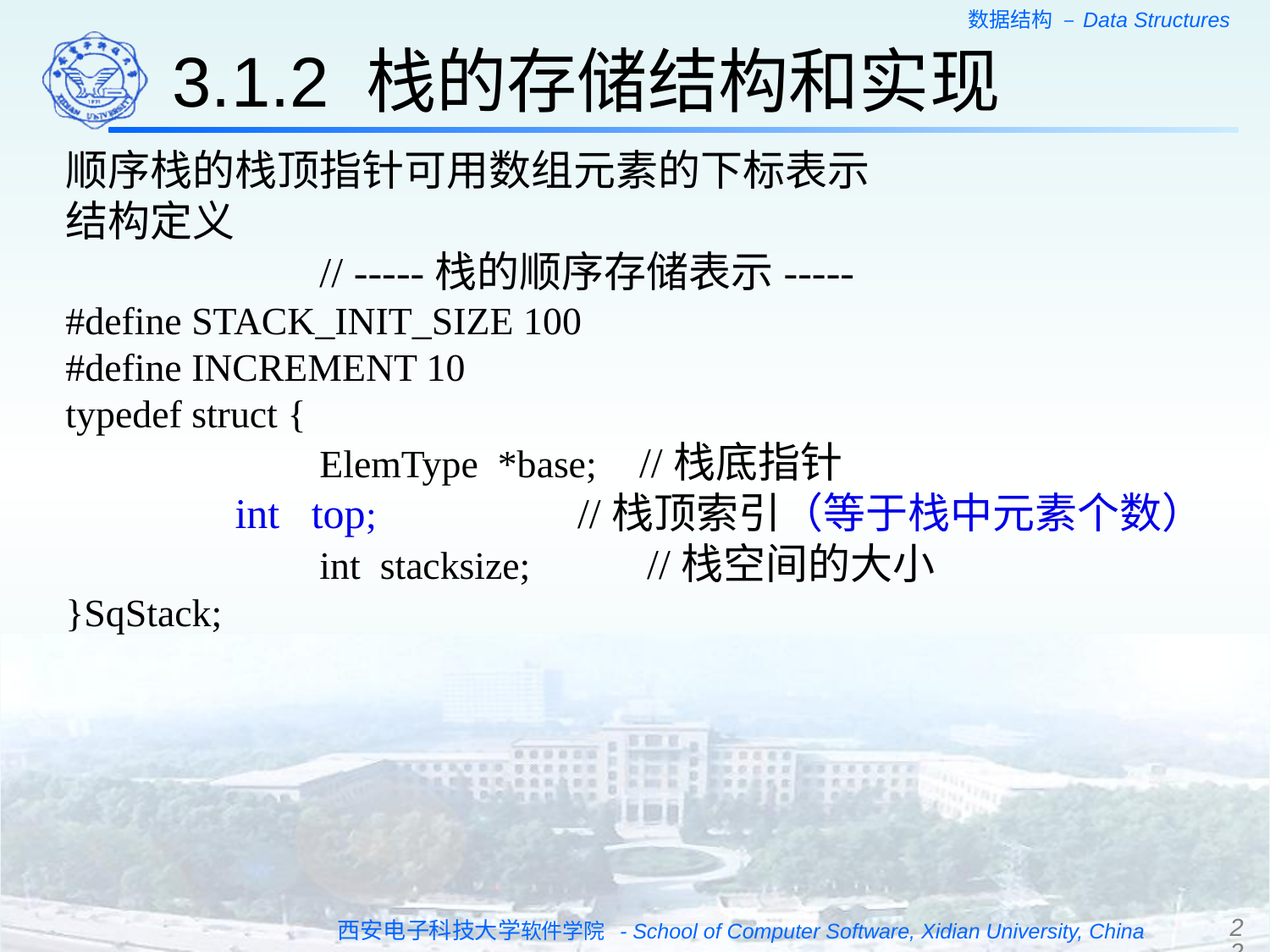

3.1.2 栈的存储结构和实现
顺序栈的栈顶指针可用数组元素的下标表示
结构定义
		// -----栈的顺序存储表示-----
#define STACK_INIT_SIZE 100
#define INCREMENT 10
typedef struct {
		ElemType  *base;    //栈底指针
	    int   top;                   //栈顶索引（等于栈中元素个数）
		int  stacksize;           //栈空间的大小
}SqStack;
22